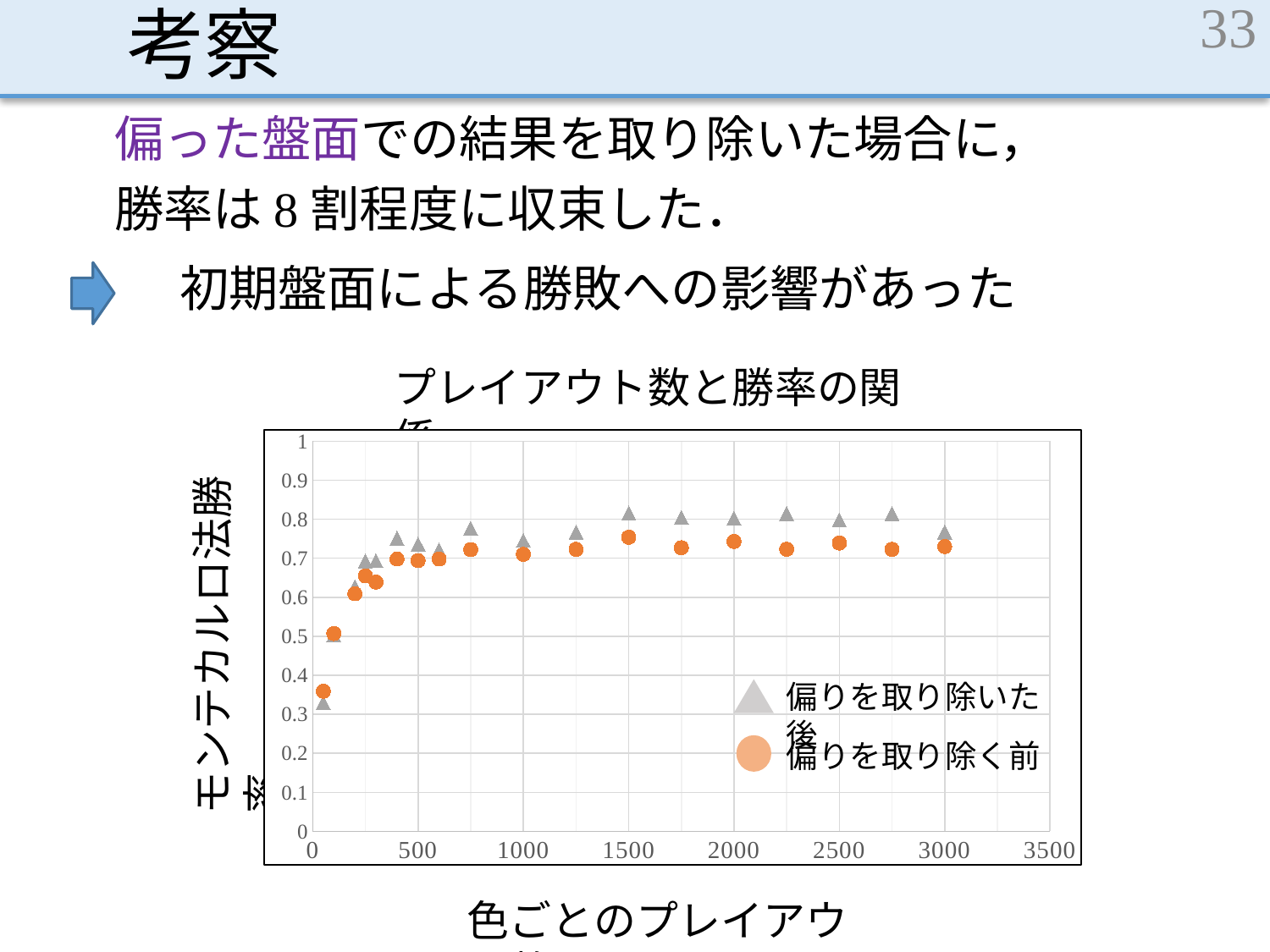

# 考察
33
偏った盤面での結果を取り除いた場合に，
勝率は8割程度に収束した．

初期盤面による勝敗への影響があった

プレイアウト数と勝率の関係

### Chart

| Category | モンテカルロ勝率 | 偏りをなくした勝率 |
|---|---|---|
モンテカルロ法勝率
偏りを取り除いた後

偏りを取り除く前

色ごとのプレイアウト数